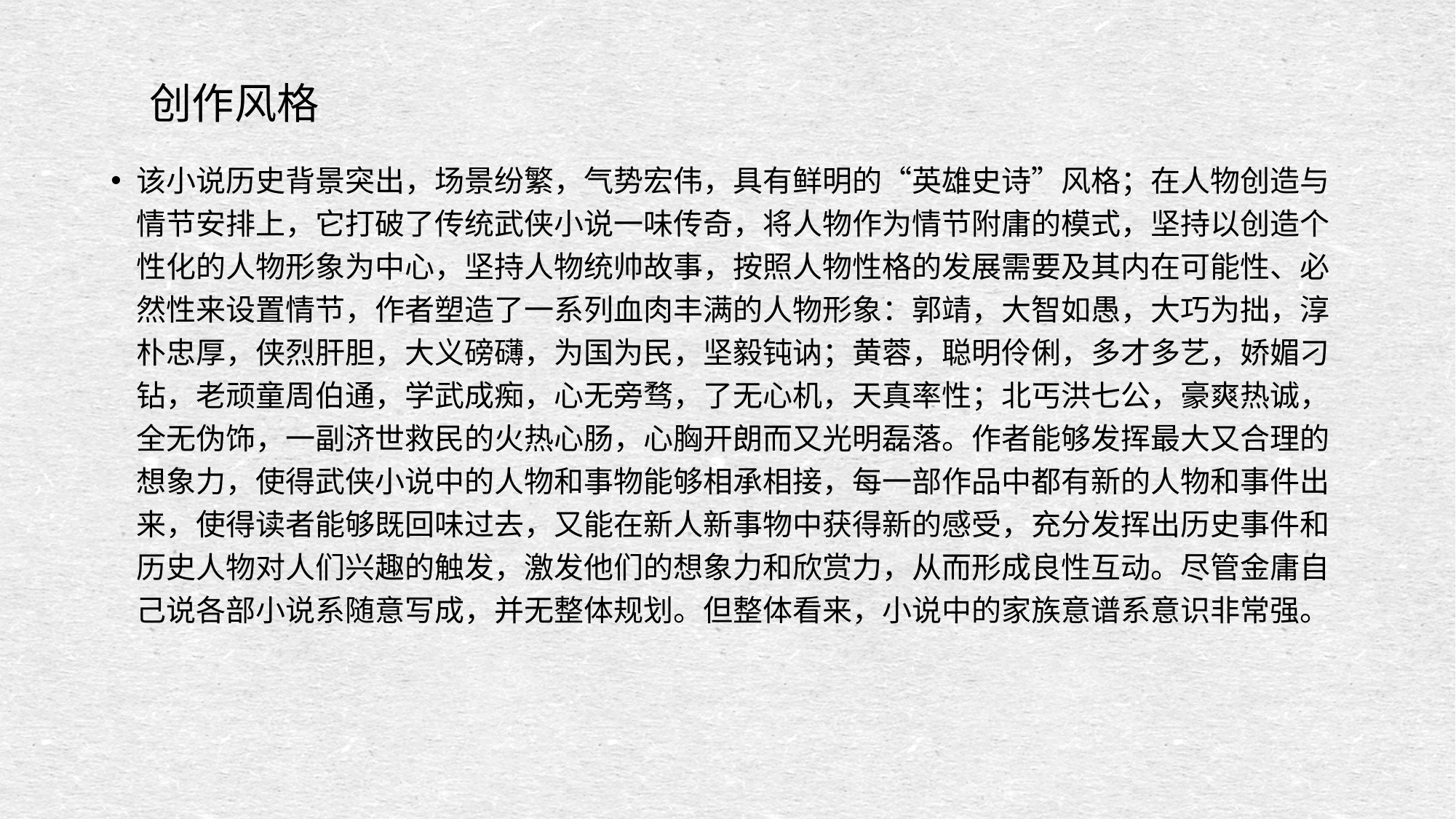

创作风格
该小说历史背景突出，场景纷繁，气势宏伟，具有鲜明的“英雄史诗”风格；在人物创造与情节安排上，它打破了传统武侠小说一味传奇，将人物作为情节附庸的模式，坚持以创造个性化的人物形象为中心，坚持人物统帅故事，按照人物性格的发展需要及其内在可能性、必然性来设置情节，作者塑造了一系列血肉丰满的人物形象：郭靖，大智如愚，大巧为拙，淳朴忠厚，侠烈肝胆，大义磅礴，为国为民，坚毅钝讷；黄蓉，聪明伶俐，多才多艺，娇媚刁钻，老顽童周伯通，学武成痴，心无旁骛，了无心机，天真率性；北丐洪七公，豪爽热诚，全无伪饰，一副济世救民的火热心肠，心胸开朗而又光明磊落。作者能够发挥最大又合理的想象力，使得武侠小说中的人物和事物能够相承相接，每一部作品中都有新的人物和事件出来，使得读者能够既回味过去，又能在新人新事物中获得新的感受，充分发挥出历史事件和历史人物对人们兴趣的触发，激发他们的想象力和欣赏力，从而形成良性互动。尽管金庸自己说各部小说系随意写成，并无整体规划。但整体看来，小说中的家族意谱系意识非常强。